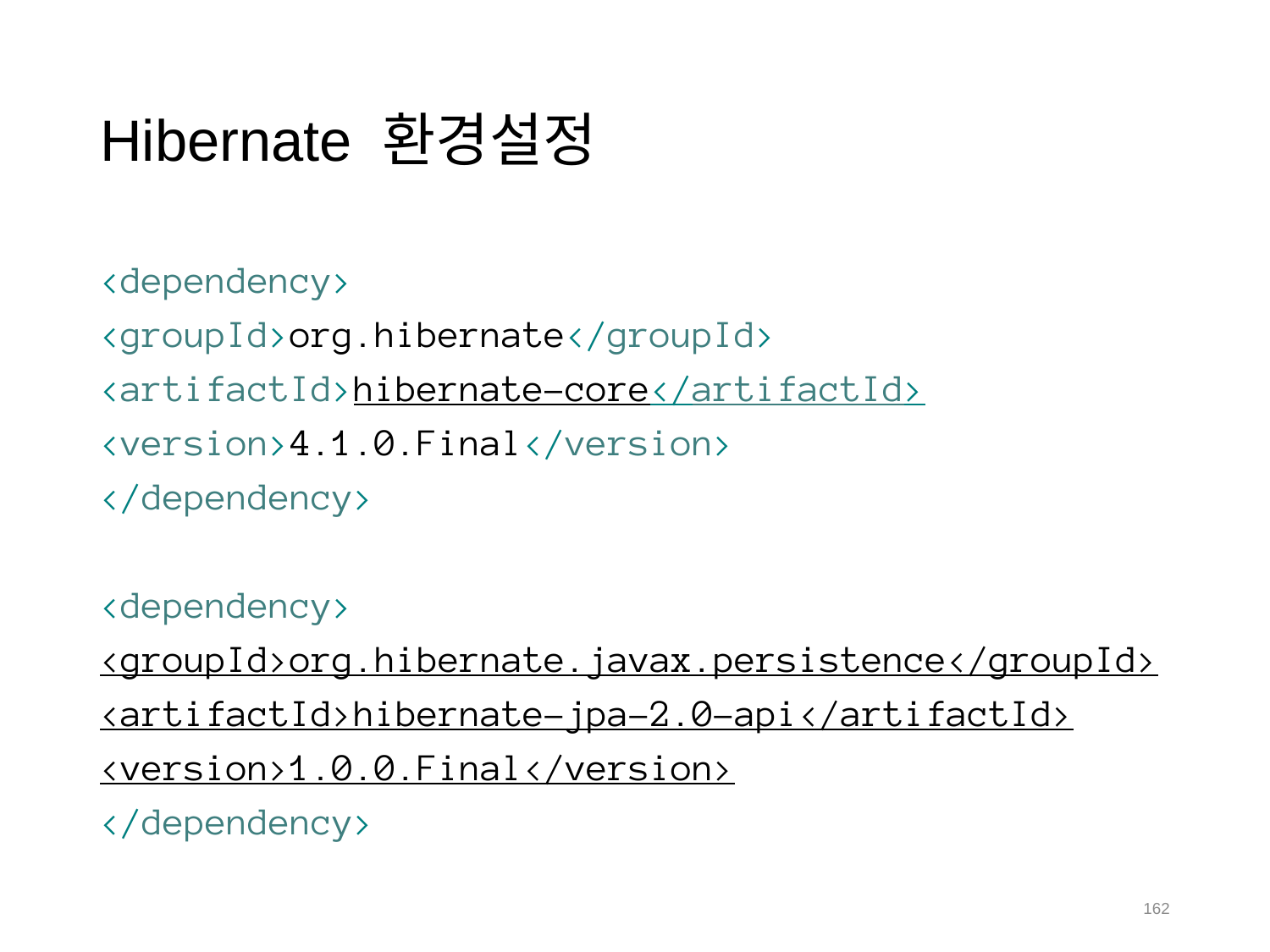

# Hibernate 환경설정
<dependency>
<groupId>org.hibernate</groupId>
<artifactId>hibernate-core</artifactId>
<version>4.1.0.Final</version>
</dependency>

<dependency>
<groupId>org.hibernate.javax.persistence</groupId>
<artifactId>hibernate-jpa-2.0-api</artifactId>
<version>1.0.0.Final</version>
</dependency>
162